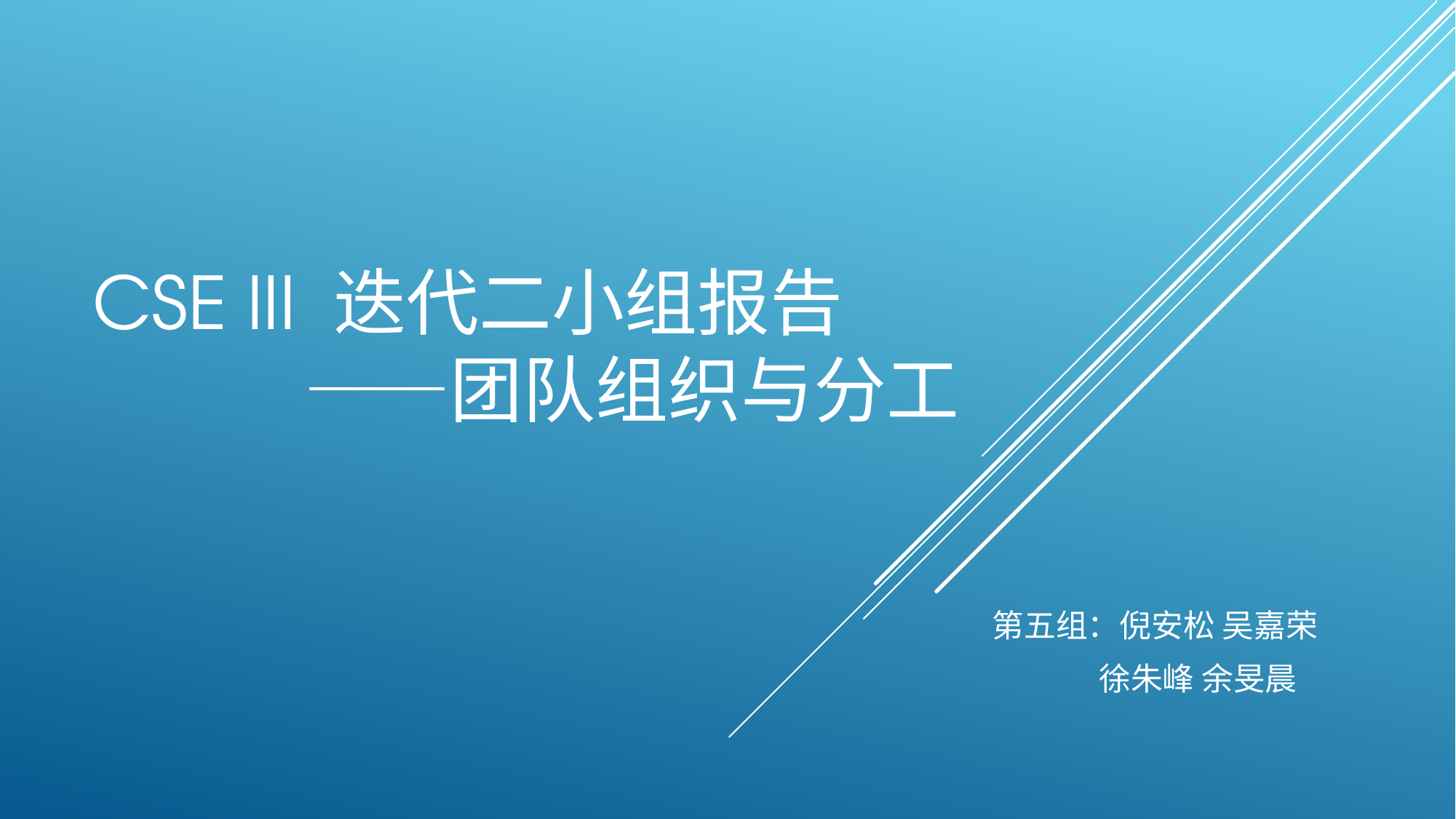

# CSE III 迭代二小组报告 ——团队组织与分工
第五组：倪安松 吴嘉荣
              徐朱峰 余旻晨